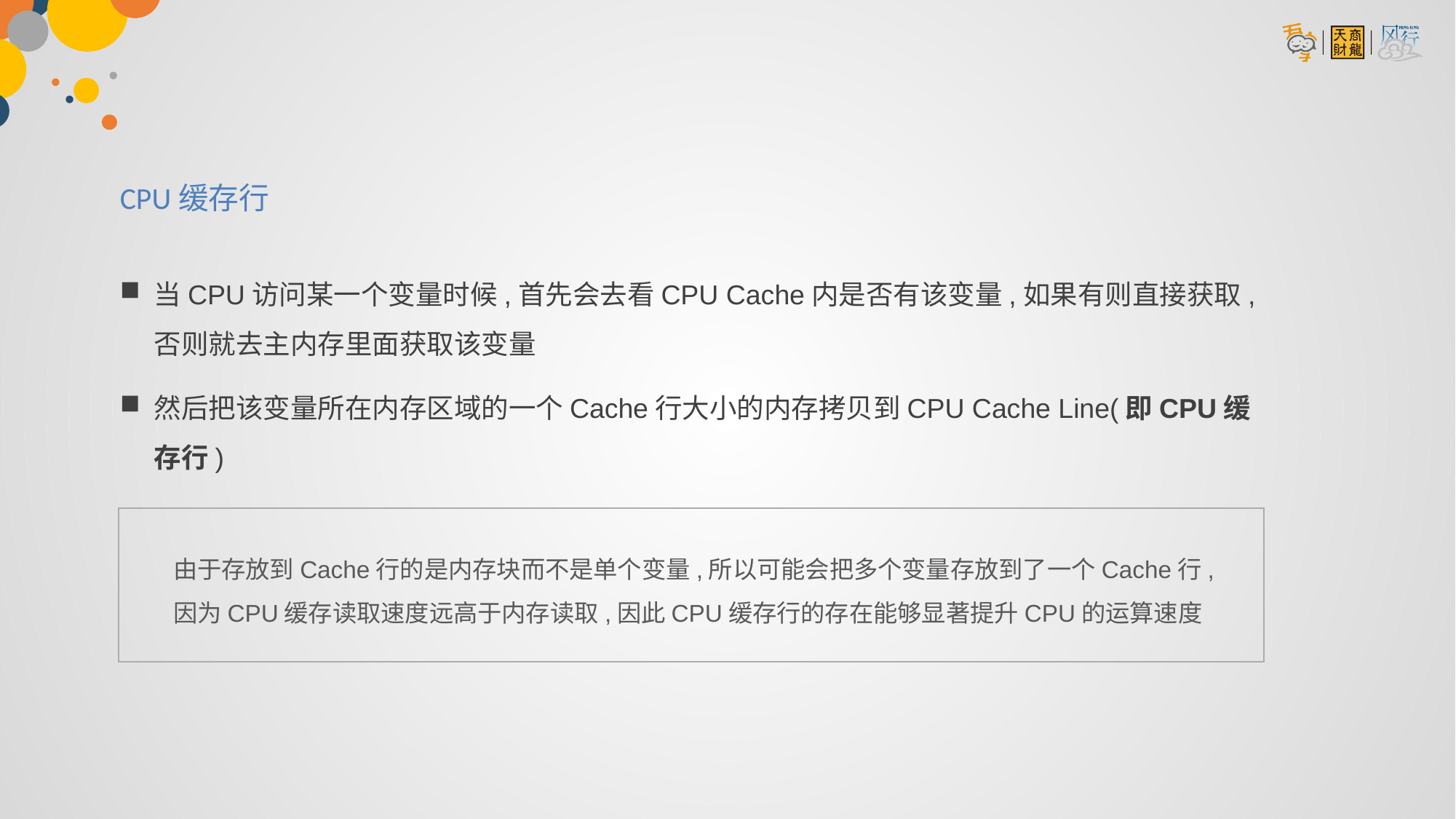

CPU缓存行
当CPU访问某一个变量时候,首先会去看CPU Cache内是否有该变量,如果有则直接获取,否则就去主内存里面获取该变量
然后把该变量所在内存区域的一个Cache行大小的内存拷贝到CPU Cache Line(即CPU缓存行)

由于存放到Cache行的是内存块而不是单个变量,所以可能会把多个变量存放到了一个Cache行,因为CPU缓存读取速度远高于内存读取,因此CPU缓存行的存在能够显著提升CPU的运算速度